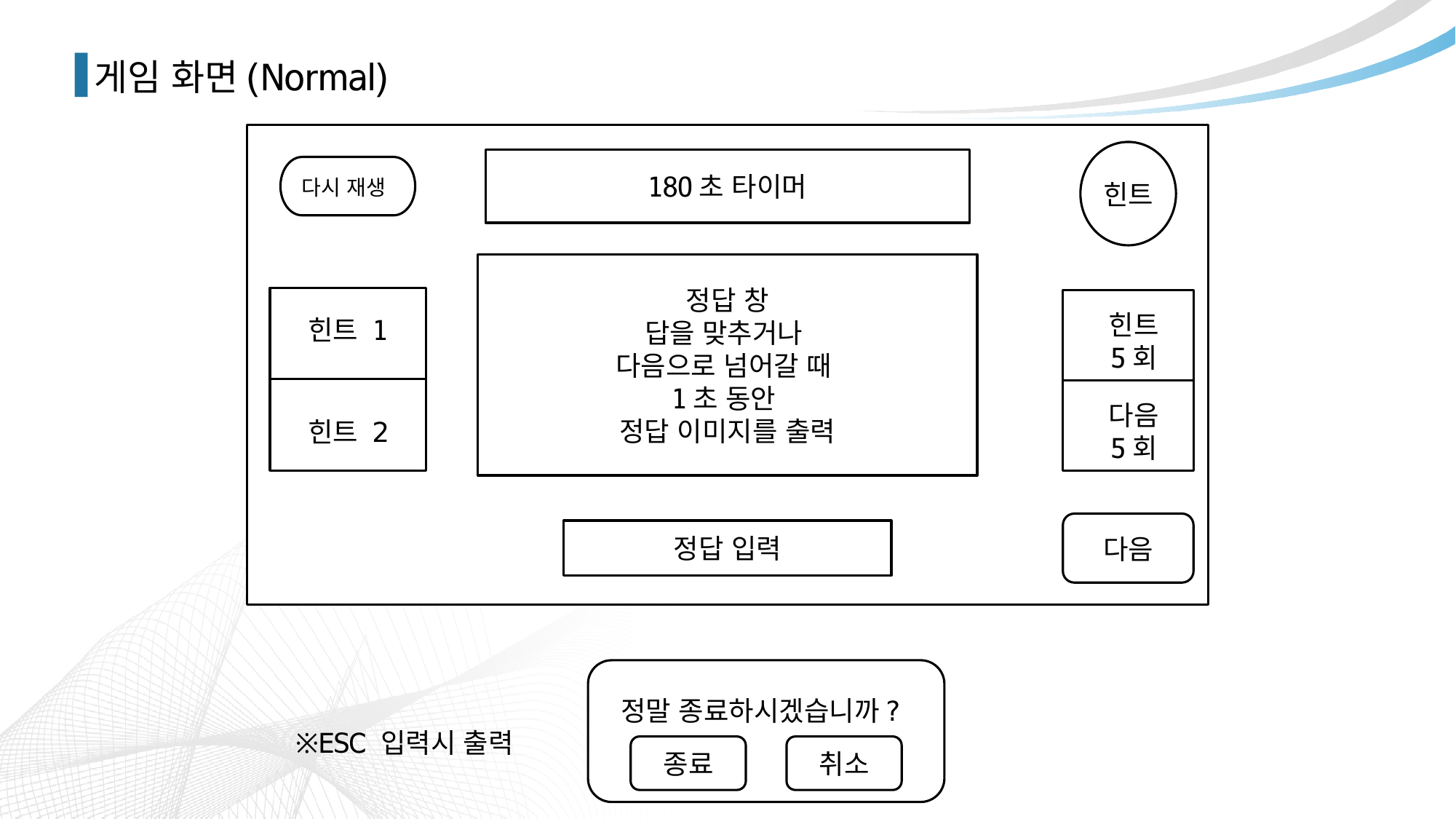

게임 화면(Normal)

180초 타이머
다시 재생
힌트

정답 창
답을 맞추거나
다음으로 넘어갈 때
1초 동안
정답 이미지를 출력

힌트 5회
힌트 1
다음 5회
힌트 2

정답 입력
다음

정말 종료하시겠습니까?
※ESC 입력시 출력

취소
종료